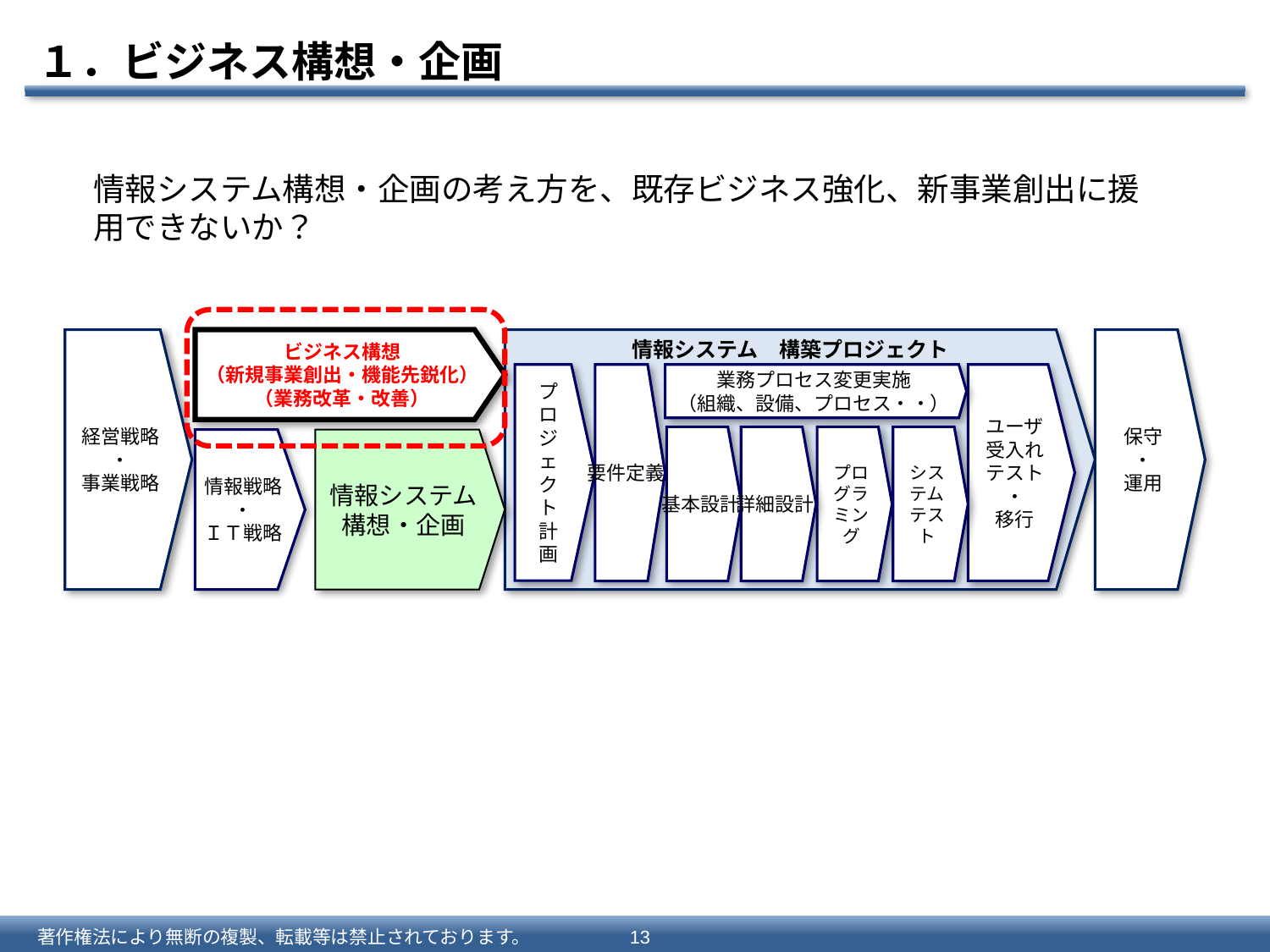

# １．ビジネス構想・企画
情報システム構想・企画の考え方を、既存ビジネス強化、新事業創出に援用できないか？

経営戦略
・
事業戦略
ビジネス構想
（新規事業創出・機能先鋭化）
（業務改革・改善）
情報システム　構築プロジェクト
保守
・
運用

プロ
ジェクト
計画
業務プロセス変更実施
（組織、設備、プロセス・・）
ユーザ
受入れ
テスト
・
移行
要件定義
基本設計
詳細設計
プログラミング
システムテスト
情報戦略
・
ＩＴ戦略
情報システム
構想・企画